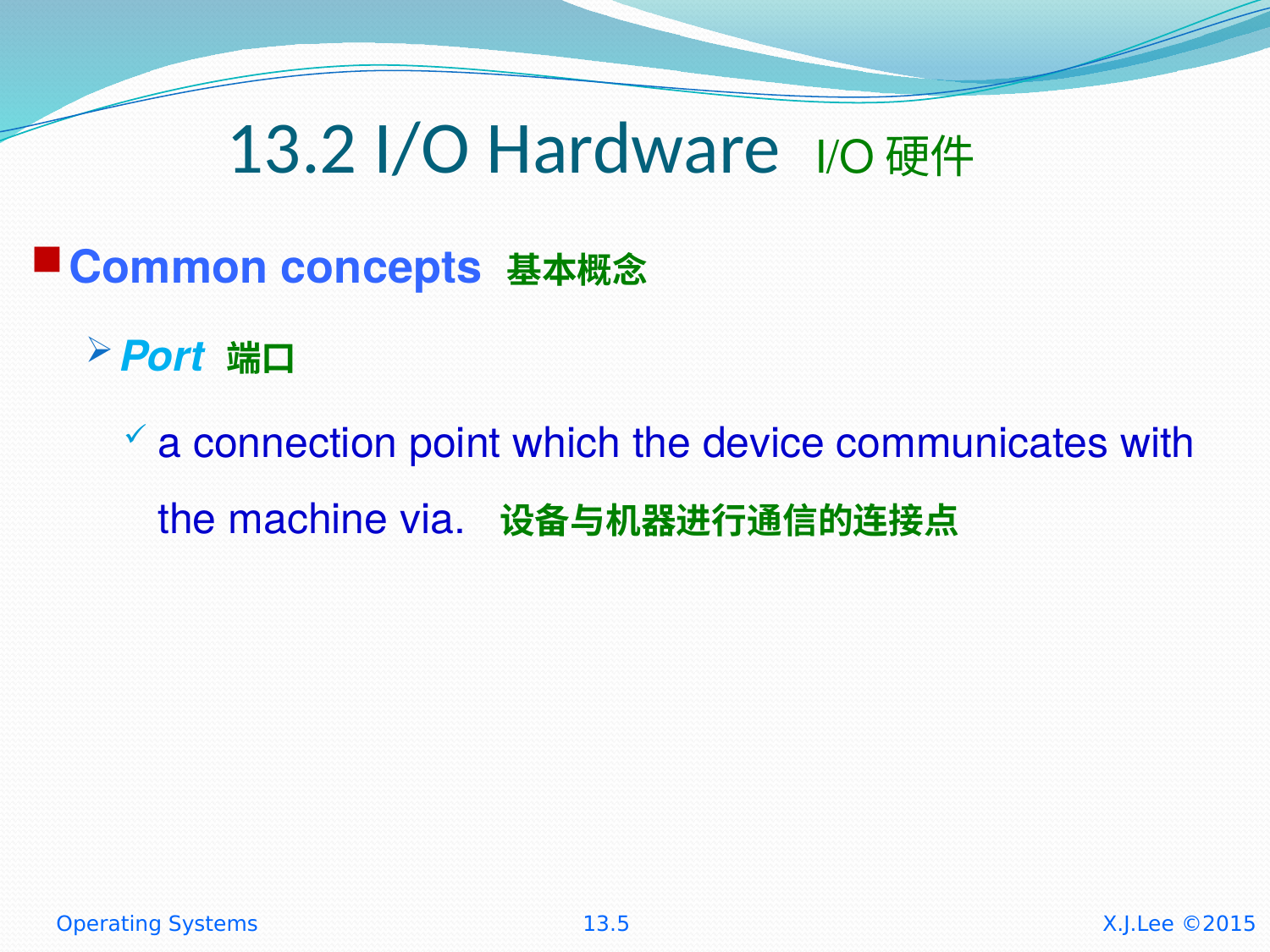

# 13.2 I/O Hardware  I/O硬件
Common concepts 基本概念
Port 端口
a connection point which the device communicates with the machine via.  设备与机器进行通信的连接点
Operating Systems
13.5
X.J.Lee ©2015